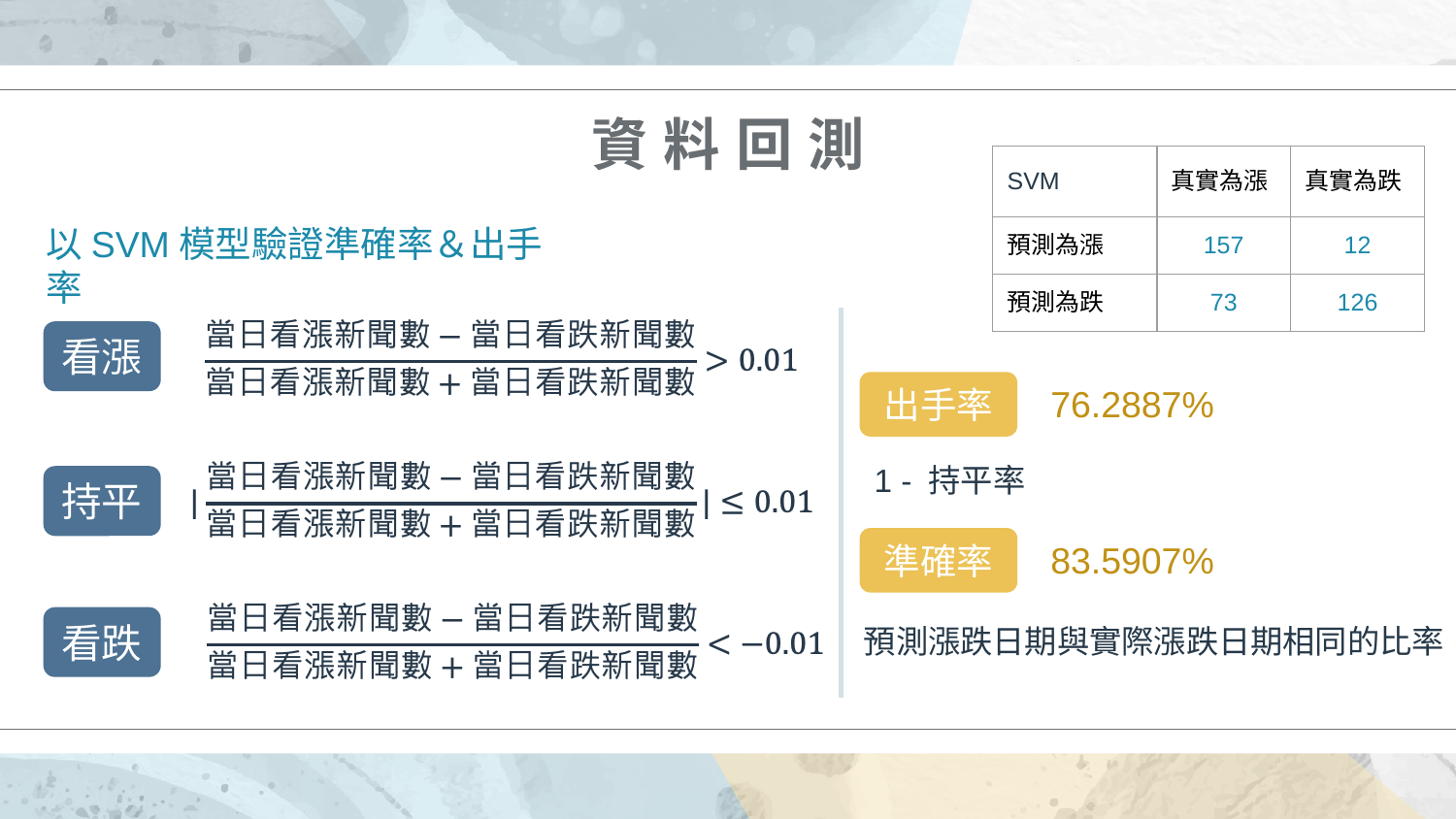

資 料 回 測
| SVM | 真實為漲 | 真實為跌 |
| --- | --- | --- |
| 預測為漲 | 157 | 12 |
| 預測為跌 | 73 | 126 |
以SVM模型驗證準確率＆出手率

看漲
出手率
76.2887%
1 - 持平率

持平
準確率
83.5907%

看跌
預測漲跌日期與實際漲跌日期相同的比率